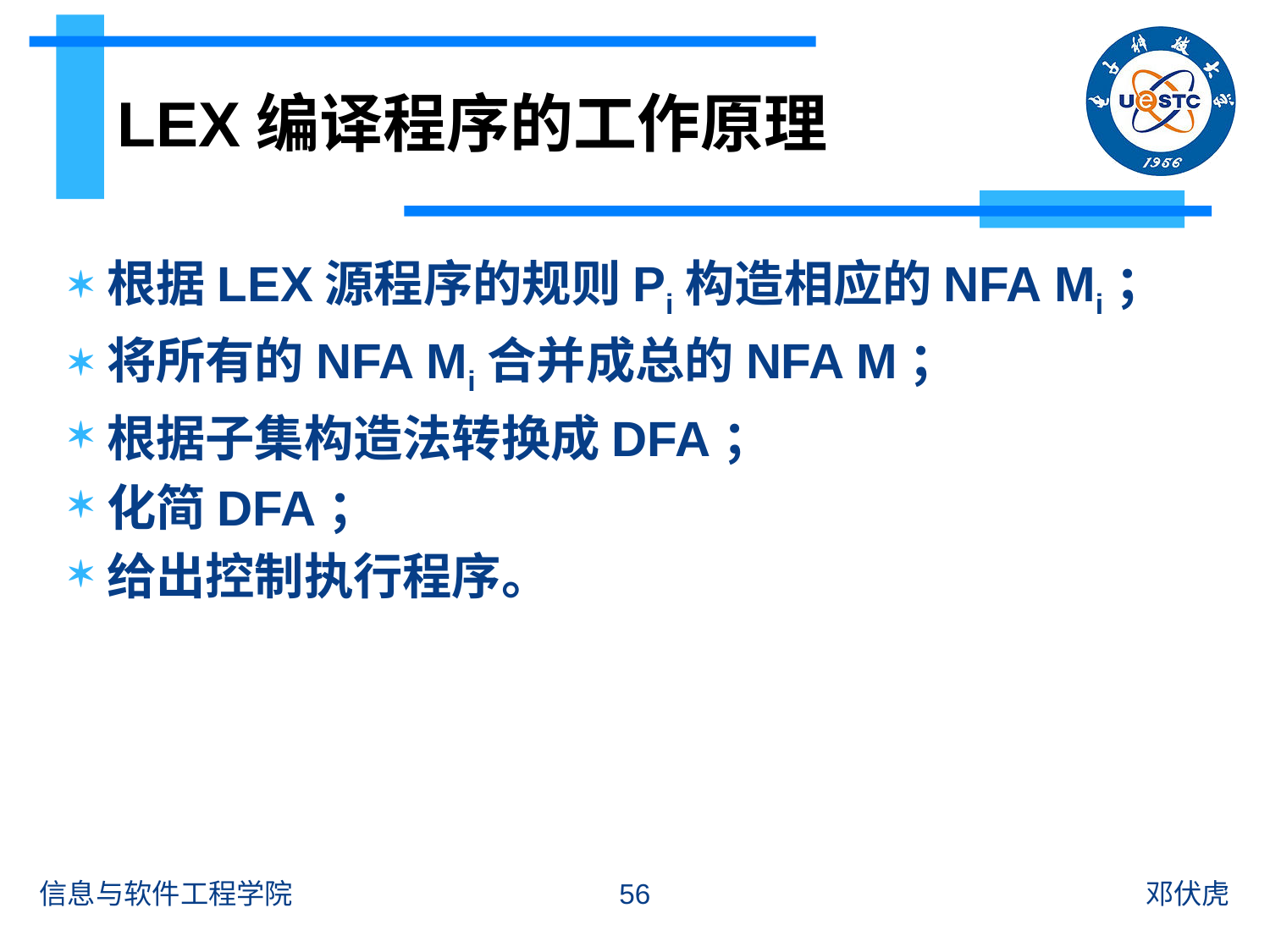

# LEX编译程序的工作原理
根据LEX源程序的规则Pi构造相应的NFA Mi；
将所有的NFA Mi合并成总的NFA M；
根据子集构造法转换成DFA；
化简DFA；
给出控制执行程序。
56
信息与软件工程学院
邓伏虎